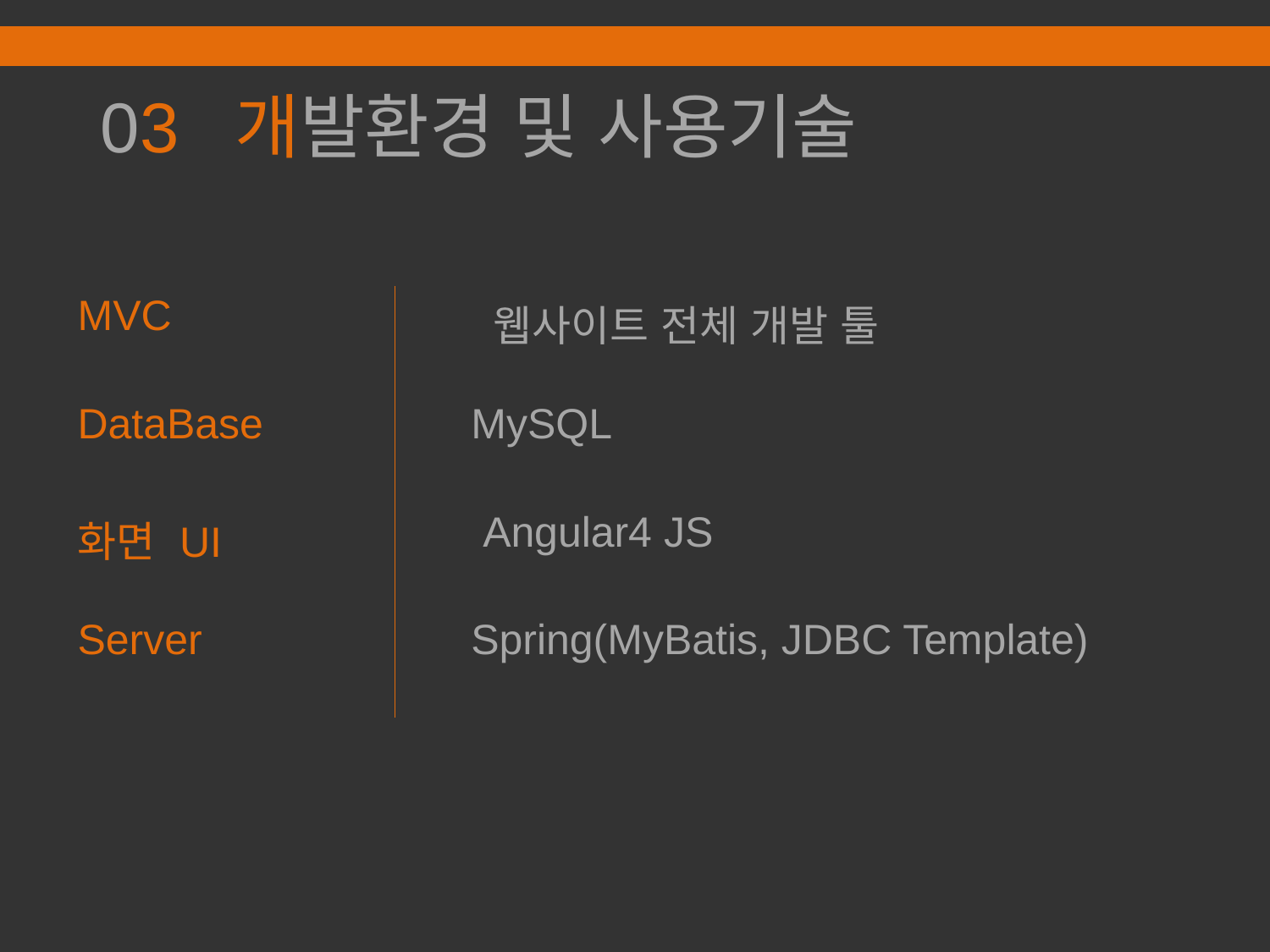

# 03  개발환경 및 사용기술
| MVC | 웹사이트 전체 개발 툴 |
| --- | --- |
| DataBase | MySQL |
| 화면 UI | Angular4 JS |
| Server | Spring(MyBatis, JDBC Template) |